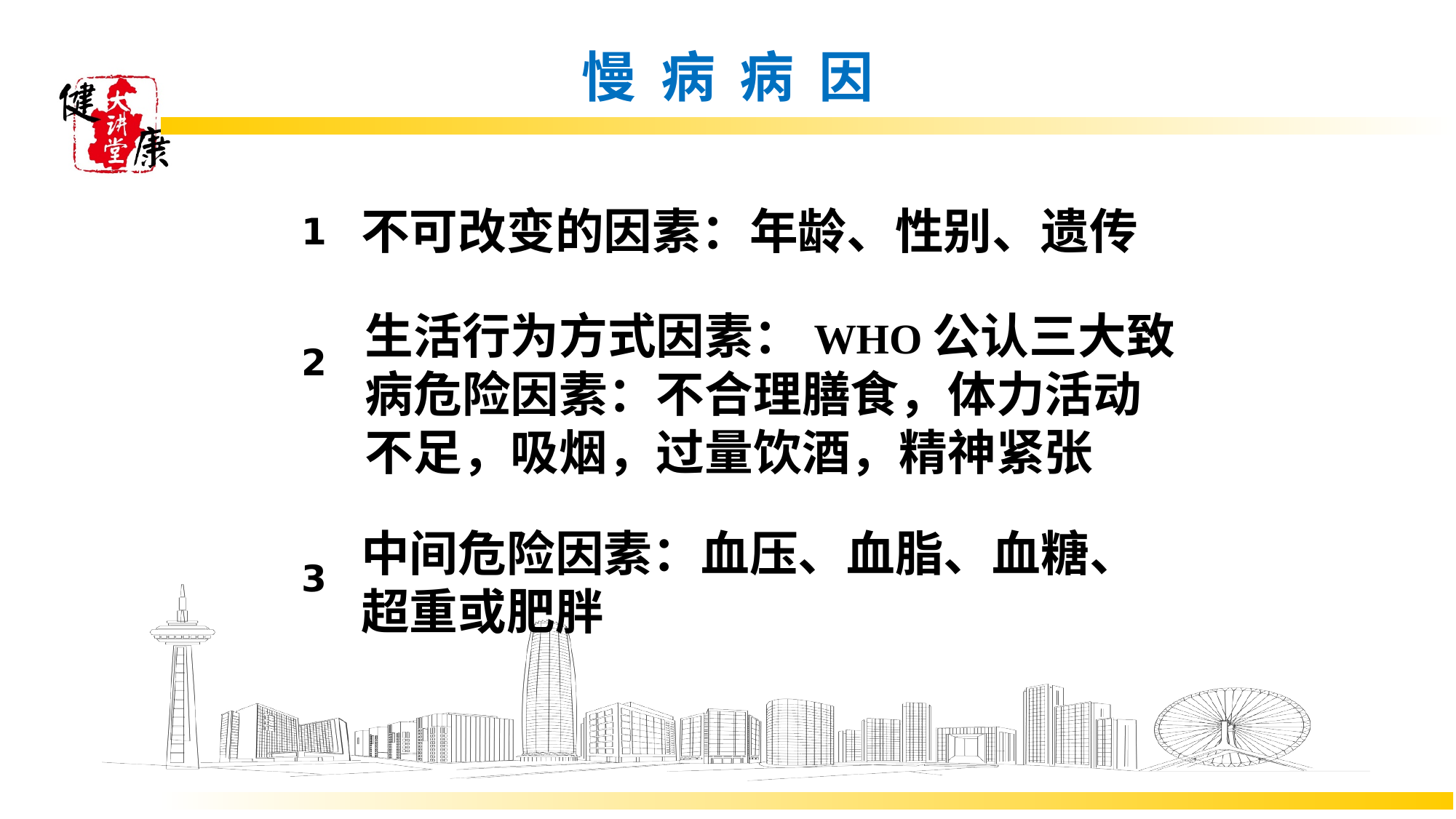

# 慢  病  病  因
1
不可改变的因素：年龄、性别、遗传
生活行为方式因素：WHO公认三大致
病危险因素：不合理膳食，体力活动
不足，吸烟，过量饮酒，精神紧张
2
中间危险因素：血压、血脂、血糖、
超重或肥胖
3